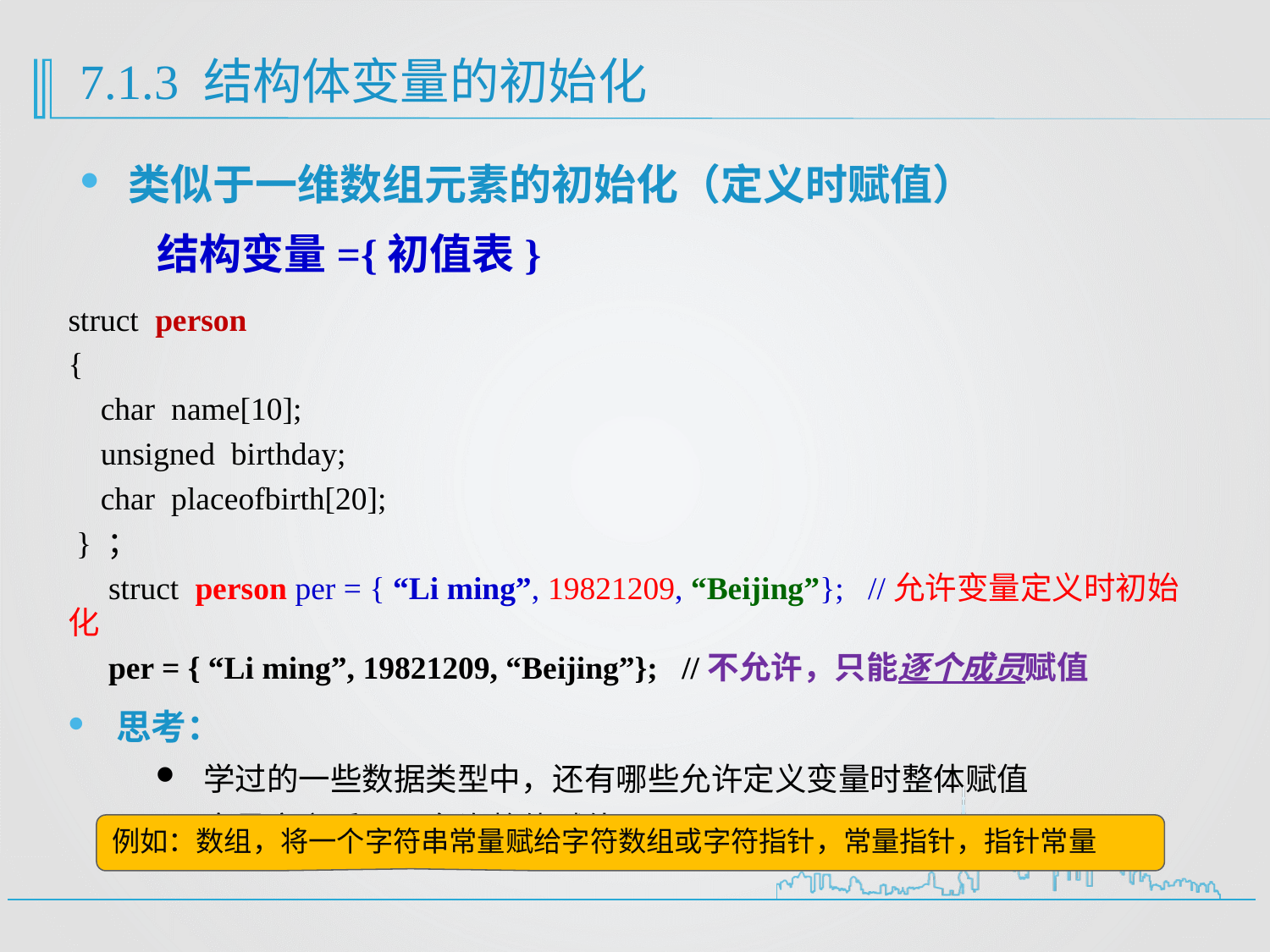

# 7.1.3 结构体变量的初始化
类似于一维数组元素的初始化（定义时赋值）
       结构变量={初值表}

struct  person
{
    char  name[10];
    unsigned  birthday;
    char  placeofbirth[20];
 } ；
     struct  person per = { “Li ming”, 19821209, “Beijing”};   //允许变量定义时初始化
     per = { “Li ming”, 19821209, “Beijing”};   //不允许，只能逐个成员赋值
思考：
学过的一些数据类型中，还有哪些允许定义变量时整体赋值
变量定义后，不允许整体赋值？

例如：数组，将一个字符串常量赋给字符数组或字符指针，常量指针，指针常量